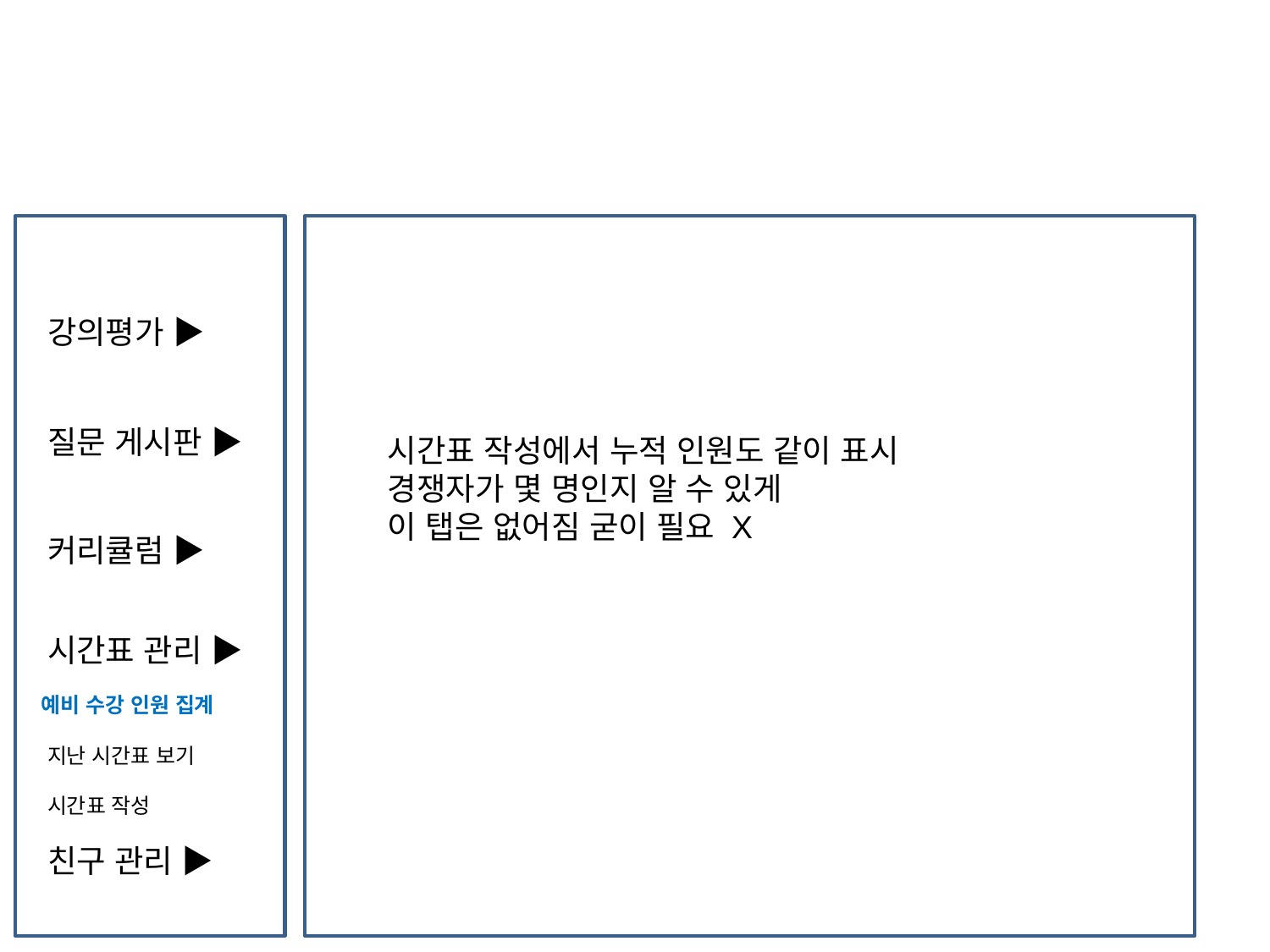

강의평가 ▶
질문 게시판 ▶
시간표 작성에서 누적 인원도 같이 표시
경쟁자가 몇 명인지 알 수 있게
이 탭은 없어짐 굳이 필요 X
커리큘럼 ▶
시간표 관리 ▶
예비 수강 인원 집계
지난 시간표 보기
시간표 작성
친구 관리 ▶